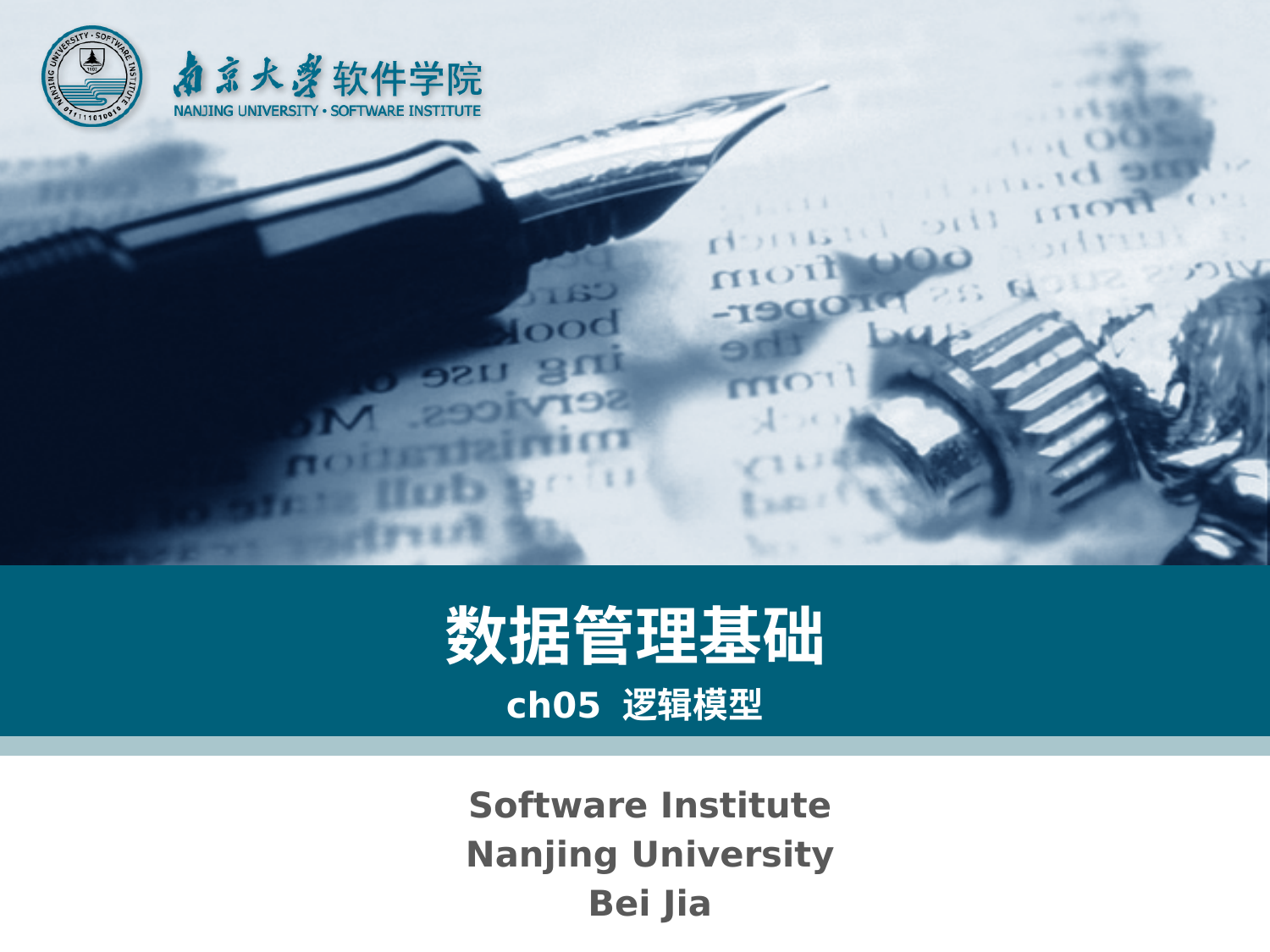

# 数据管理基础 ch05 逻辑模型
Software Institute
Nanjing University
Bei Jia